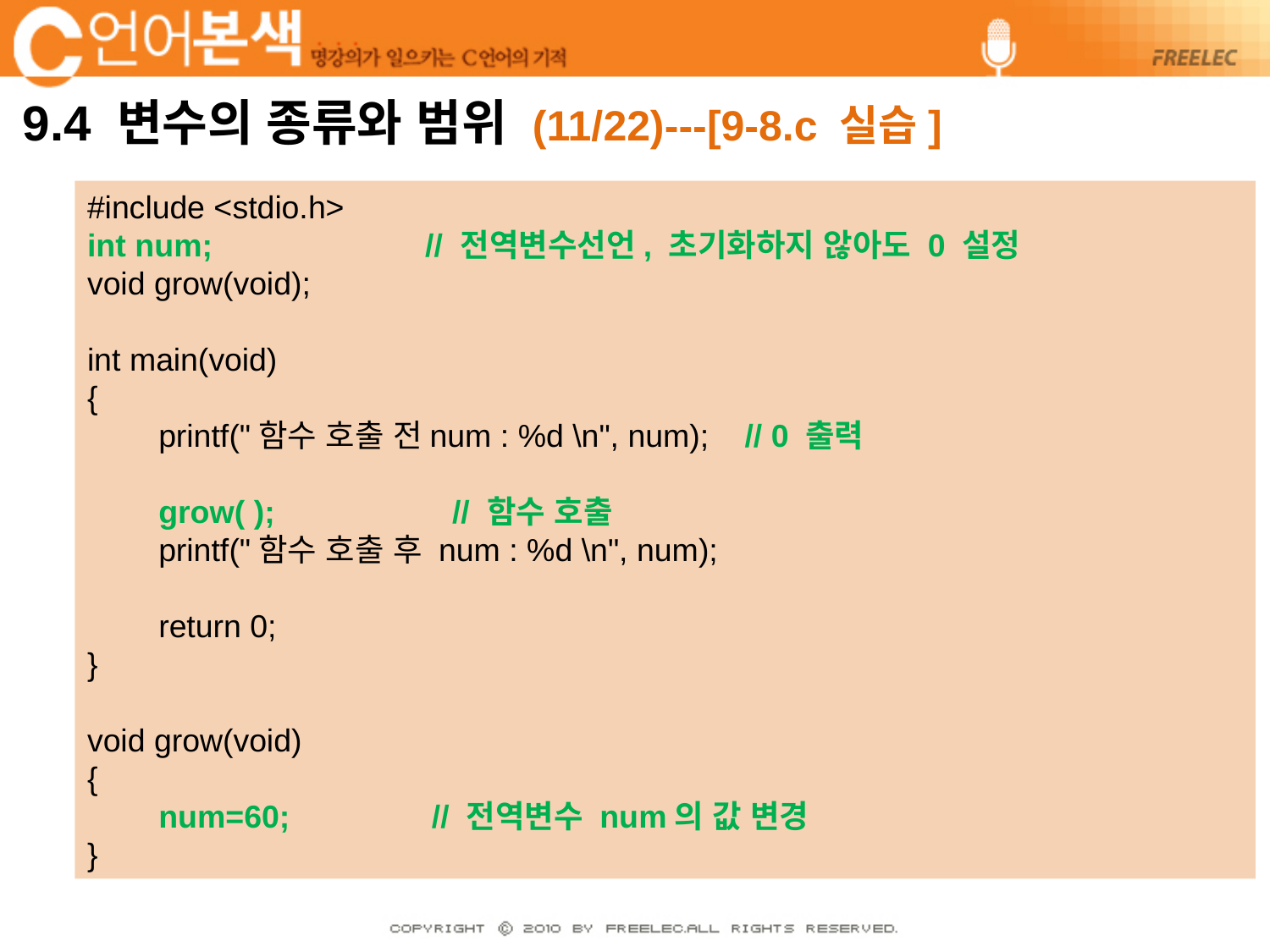

# 9.4 변수의 종류와 범위 (11/22)---[9-8.c 실습]
#include <stdio.h>
int num;                        // 전역변수선언, 초기화하지 않아도 0 설정
void grow(void);

int main(void)
{
        printf("함수 호출 전num : %d \n", num);    // 0 출력

        grow( );                    // 함수 호출
        printf("함수 호출 후 num : %d \n", num);

        return 0;
}

void grow(void)
{
        num=60;                // 전역변수 num의 값 변경
}